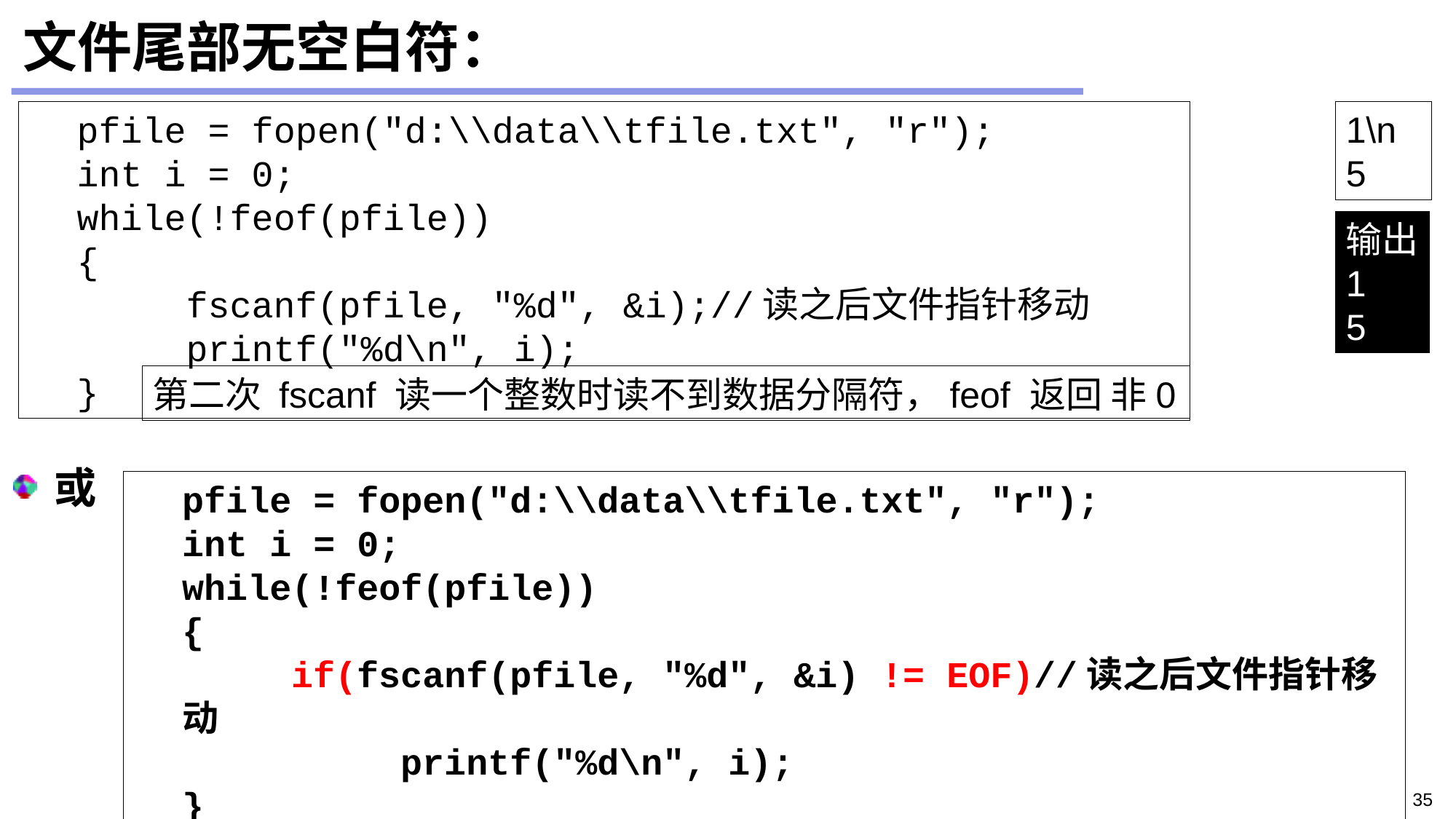

# 文件尾部无空白符：
pfile = fopen("d:\\data\\tfile.txt", "r");
int i = 0;
while(!feof(pfile))
{
	fscanf(pfile, "%d", &i);//读之后文件指针移动
	printf("%d\n", i);
}
1\n
5

或
输出
1
5
第二次 fscanf 读一个整数时读不到数据分隔符，feof 返回 非0
pfile = fopen("d:\\data\\tfile.txt", "r");
int i = 0;
while(!feof(pfile))
{
	if(fscanf(pfile, "%d", &i) != EOF)//读之后文件指针移动
		printf("%d\n", i);
}
35